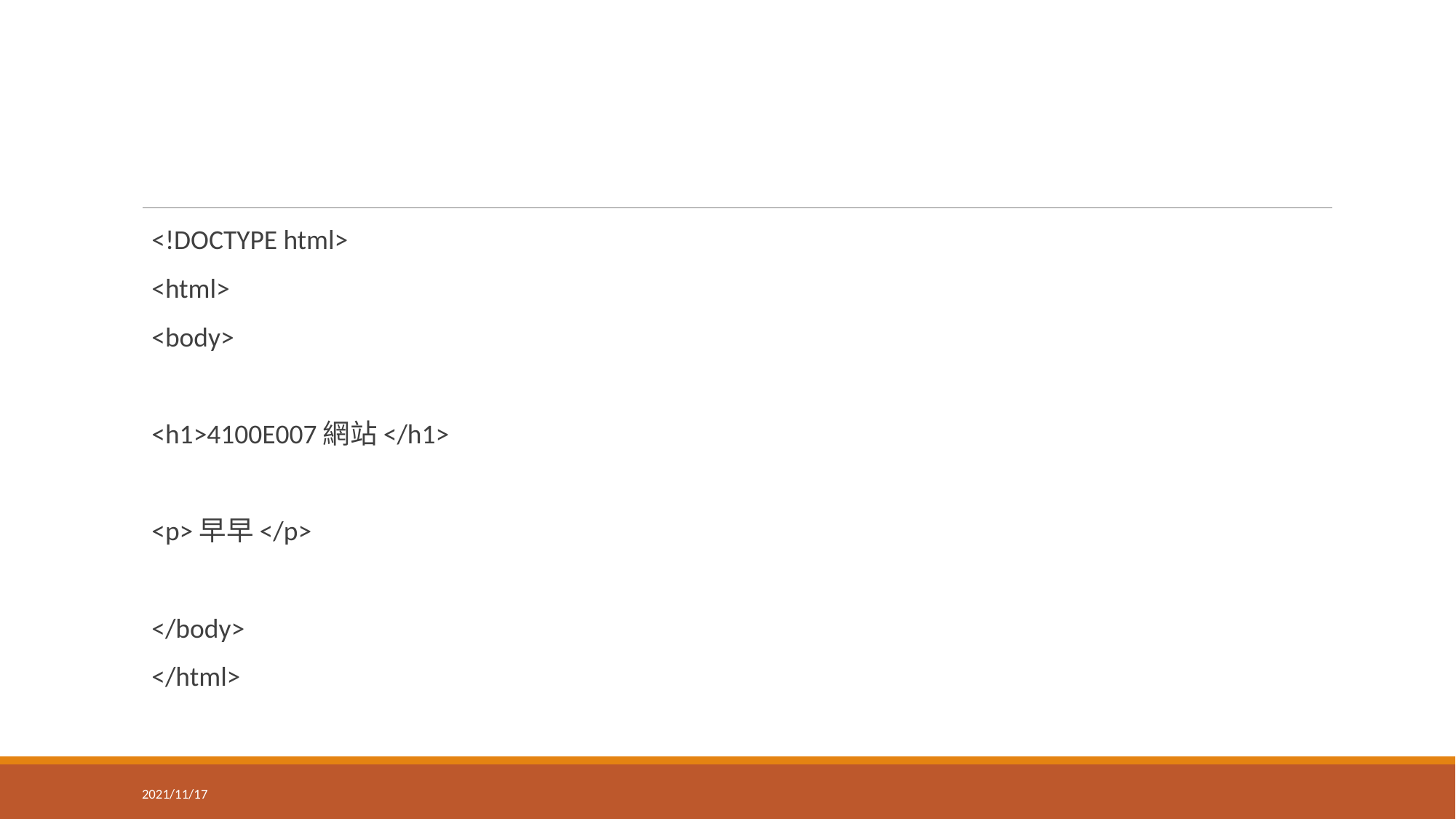

#
<!DOCTYPE html>
<html>
<body>

<h1>4100E007網站</h1>

<p>早早</p>

</body>
</html>

2021/11/17